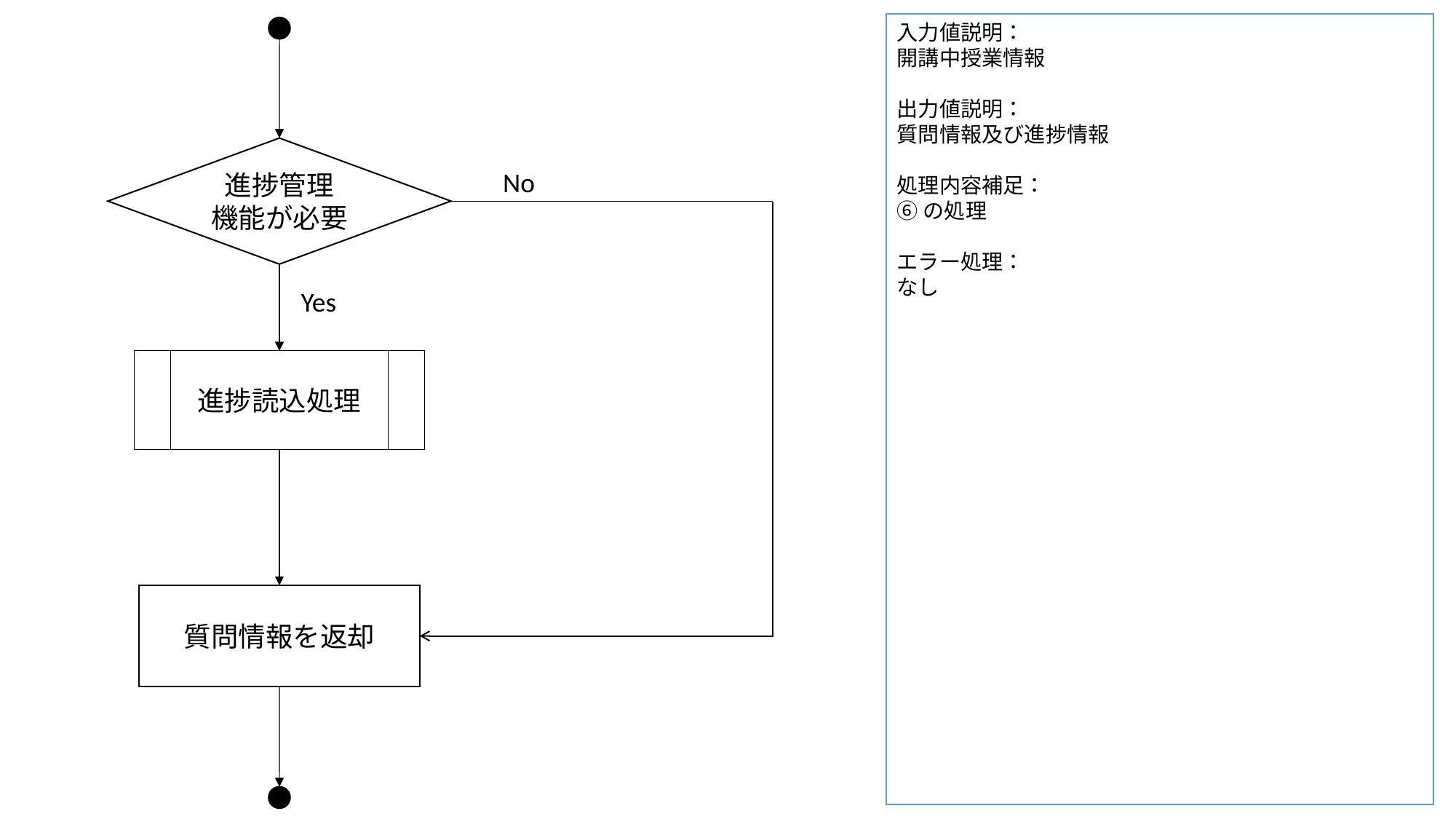

入力値説明：
開講中授業情報

出力値説明：
質問情報及び進捗情報

処理内容補足：
⑥の処理

エラー処理：
なし

進捗管理
機能が必要
No
Yes
進捗読込処理
質問情報を返却